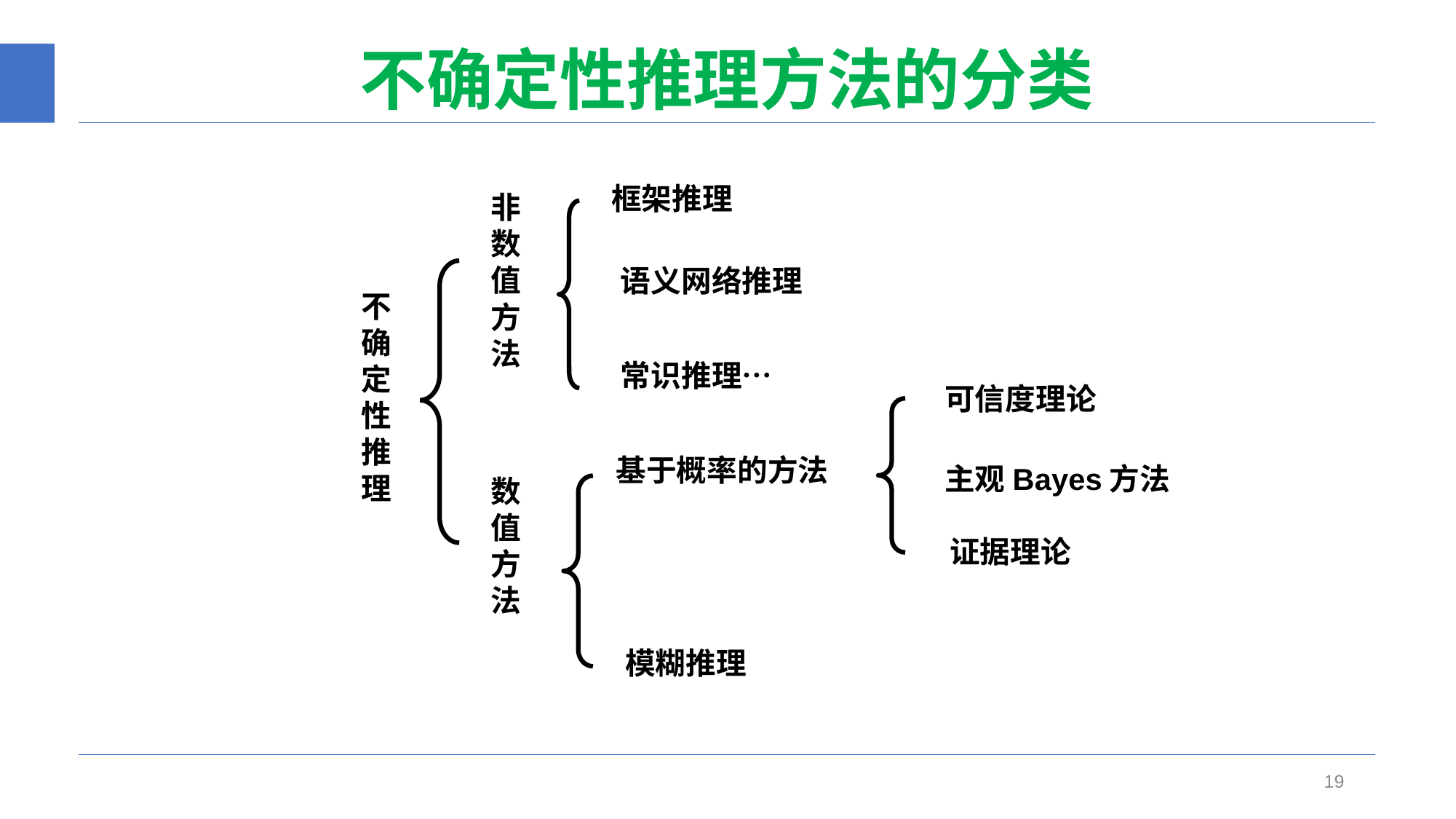

# 不确定性推理方法的分类
框架推理
非数值方法

语义网络推理

不确定性推理
常识推理…
可信度理论

基于概率的方法
主观Bayes方法
数值方法

证据理论
模糊推理
19